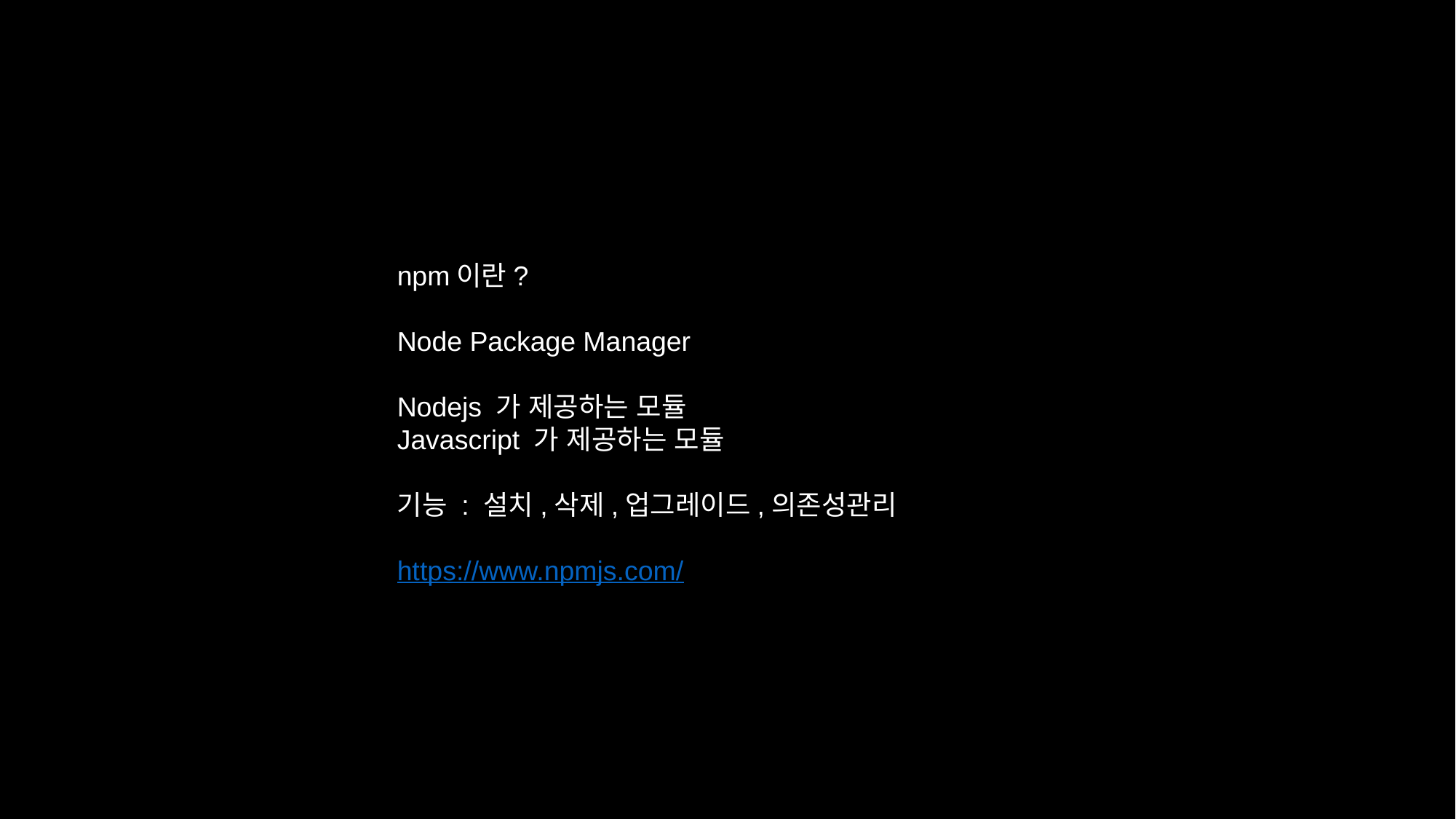

npm이란?

Node Package Manager

Nodejs 가 제공하는 모듈
Javascript 가 제공하는 모듈

기능 : 설치,삭제,업그레이드,의존성관리

https://www.npmjs.com/